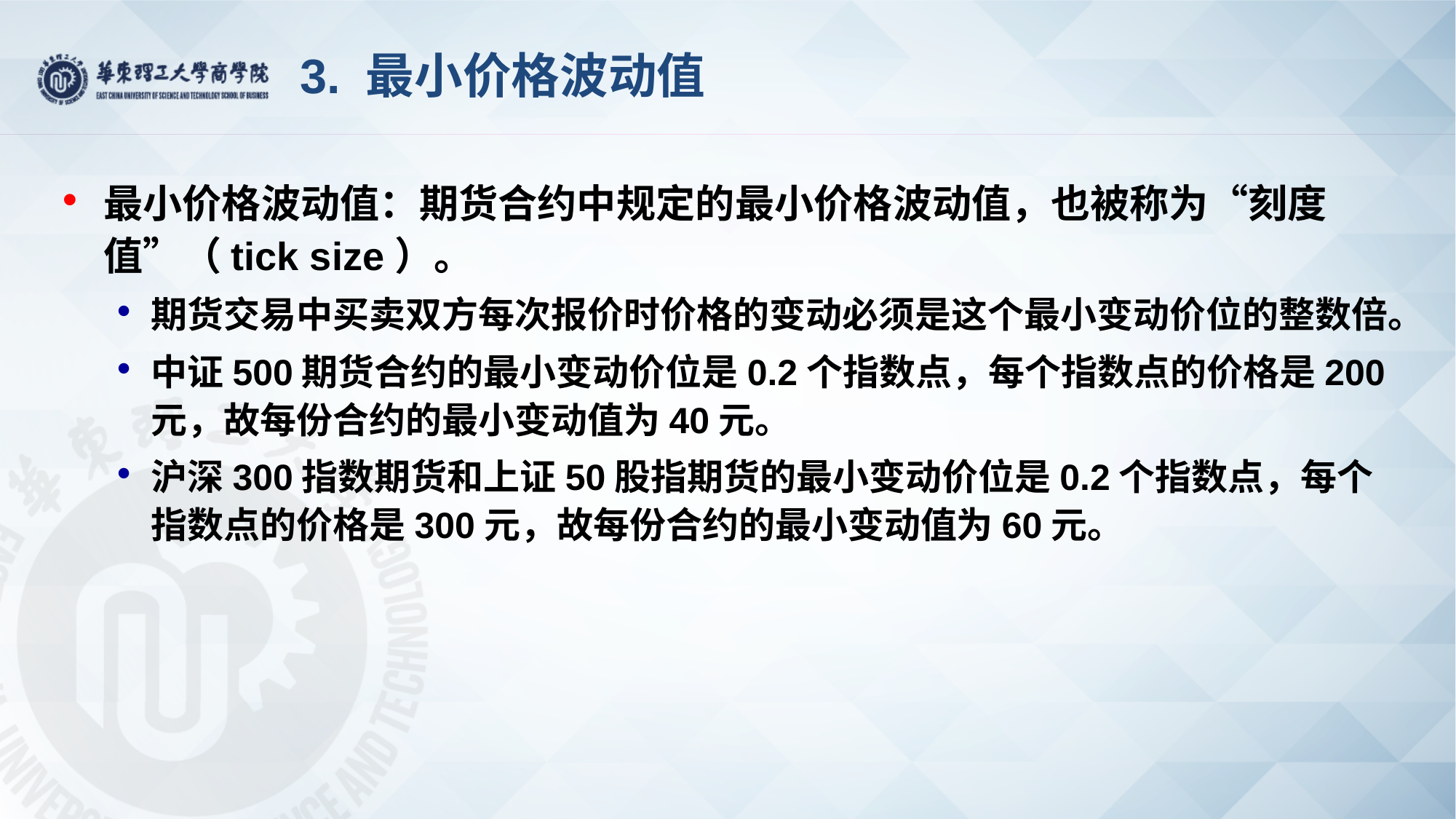

# 3. 最小价格波动值
最小价格波动值：期货合约中规定的最小价格波动值，也被称为“刻度值”（tick size）。
期货交易中买卖双方每次报价时价格的变动必须是这个最小变动价位的整数倍。
中证500期货合约的最小变动价位是0.2个指数点，每个指数点的价格是200元，故每份合约的最小变动值为40元。
沪深300指数期货和上证50股指期货的最小变动价位是0.2个指数点，每个指数点的价格是300元，故每份合约的最小变动值为60元。